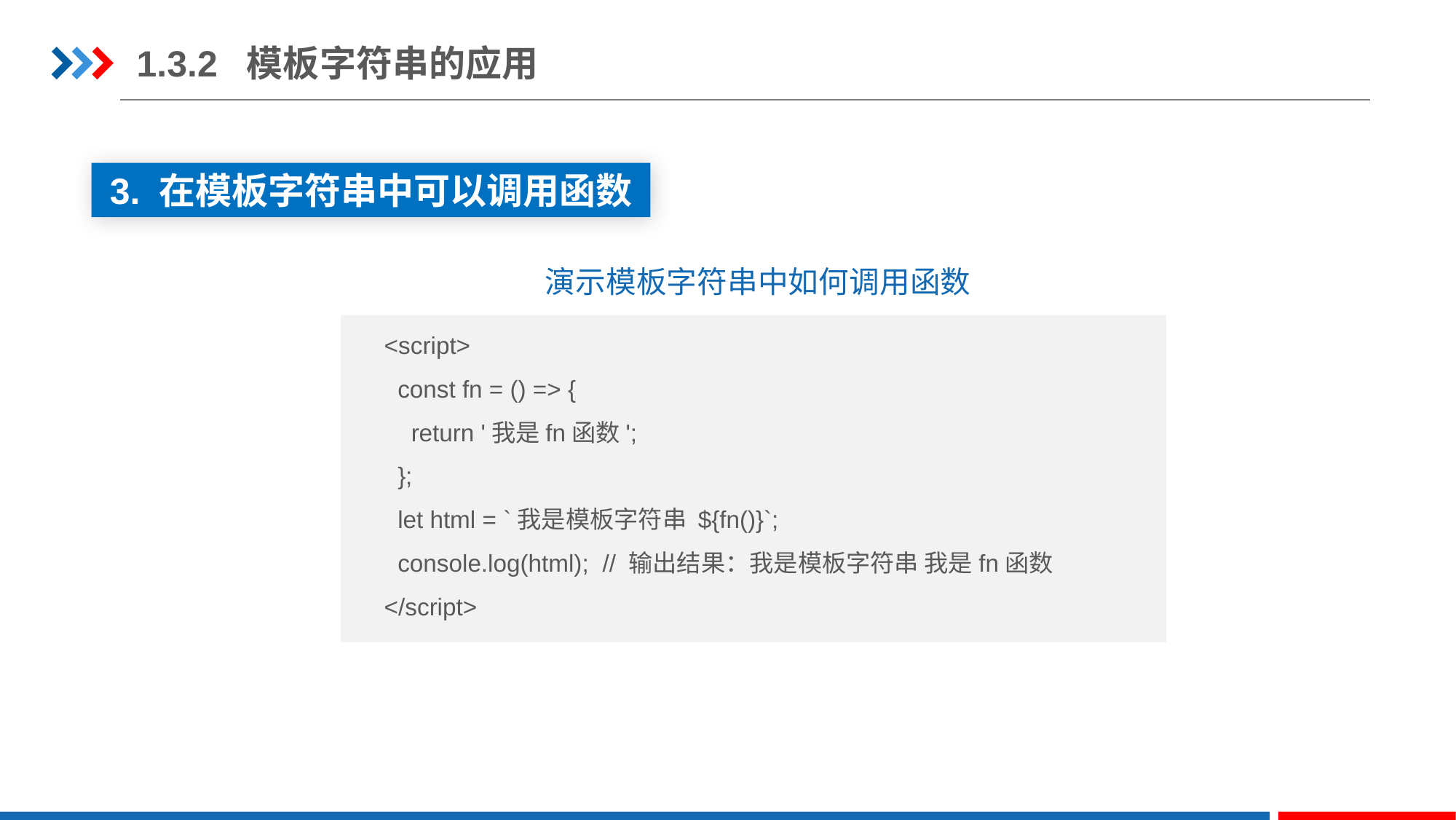

1.3.2  模板字符串的应用
3. 在模板字符串中可以调用函数
演示模板字符串中如何调用函数
<script>
  const fn = () => {
    return '我是fn函数';
  };
  let html = `我是模板字符串 ${fn()}`;
  console.log(html);	// 输出结果：我是模板字符串 我是fn函数
</script>